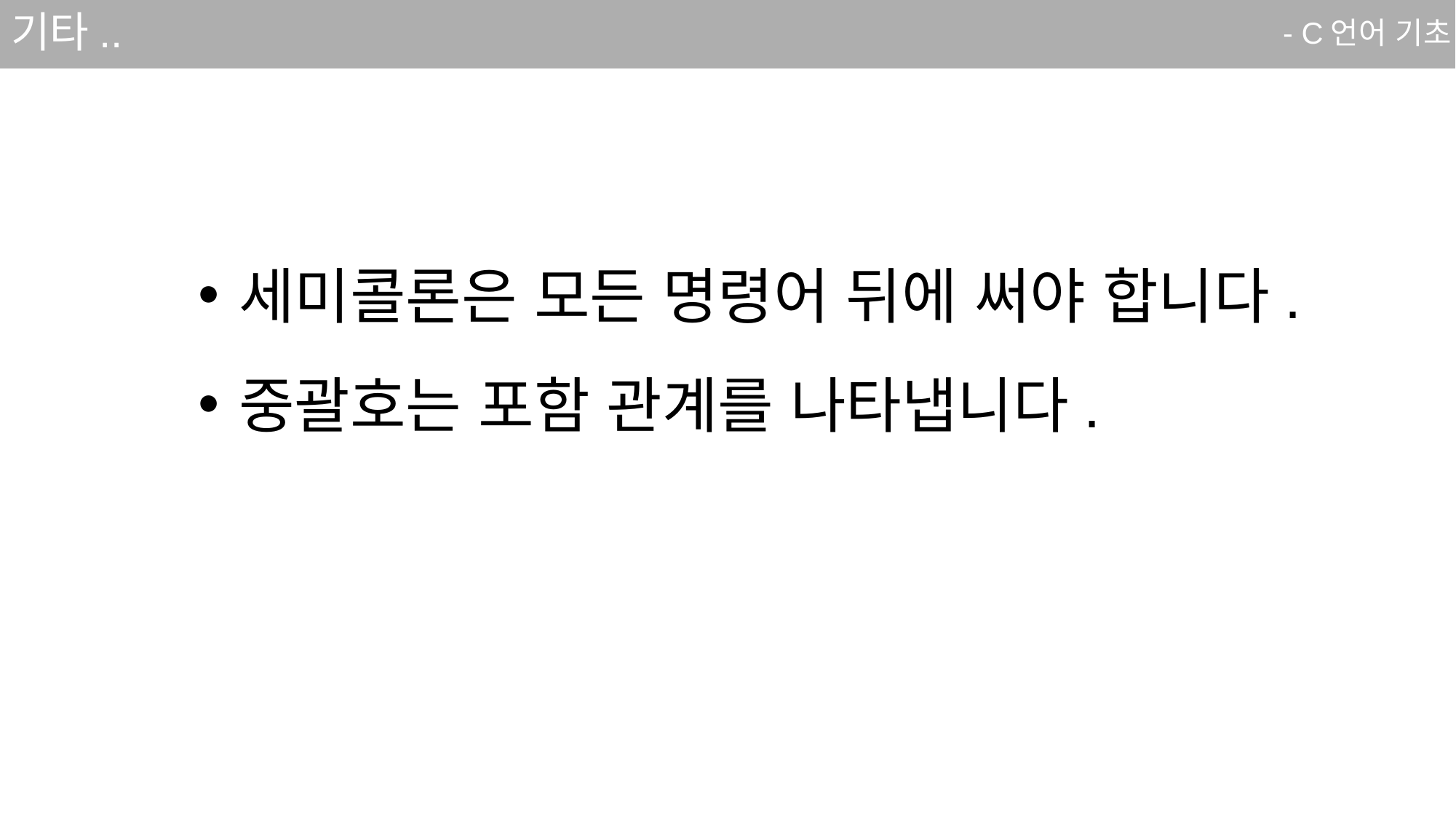

# 기타..
- C언어 기초
세미콜론은 모든 명령어 뒤에 써야 합니다.
중괄호는 포함 관계를 나타냅니다.